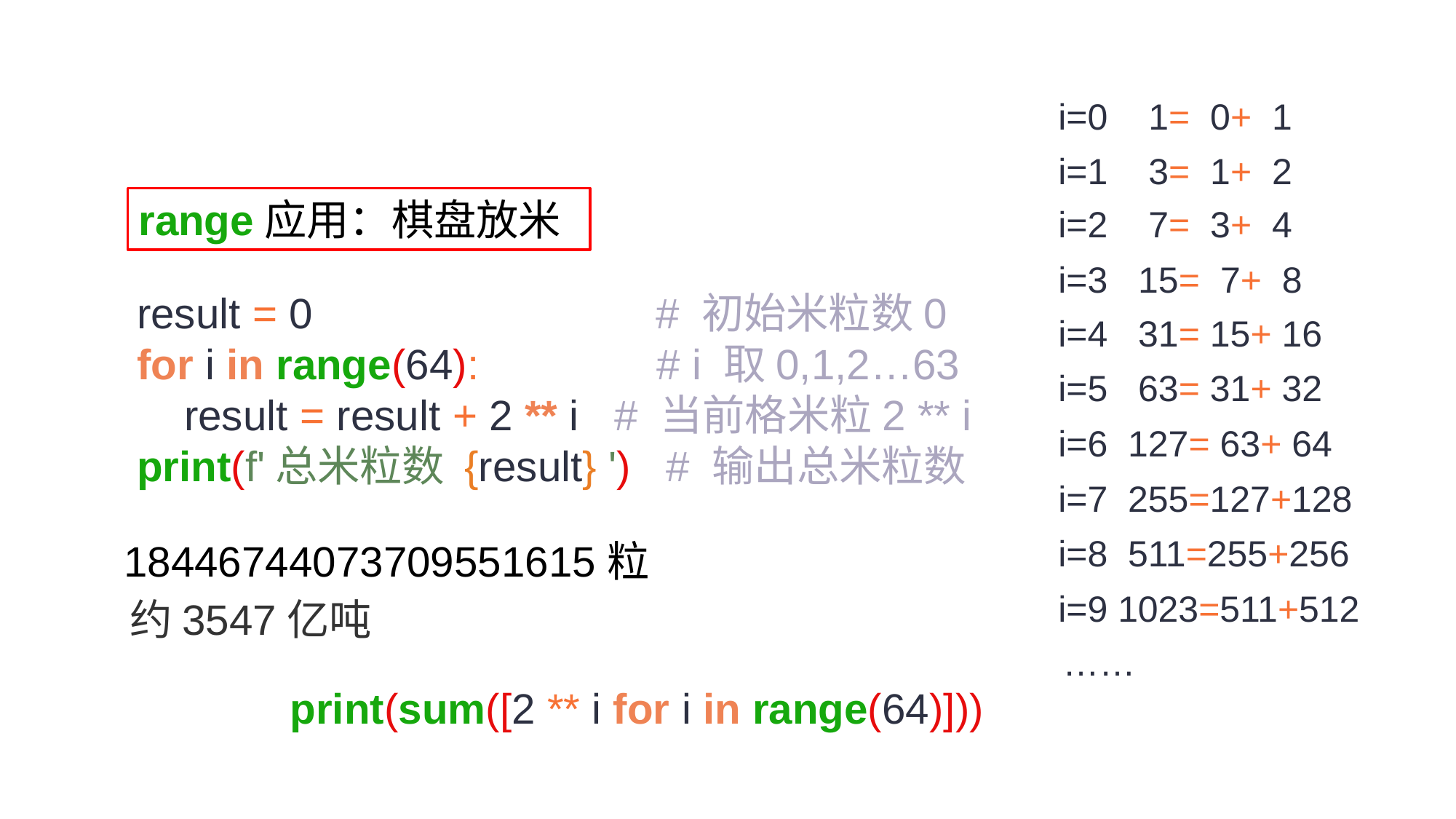

i=0    1=  0+  1
i=1    3=  1+  2
range应用：棋盘放米
i=2    7=  3+  4
i=3   15=  7+  8
result = 0                             # 初始米粒数0
for i in range(64):               # i 取0,1,2…63
    result = result + 2 ** i   # 当前格米粒2 ** i
print(f'总米粒数 {result} ')   # 输出总米粒数
i=4   31= 15+ 16
i=5   63= 31+ 32
i=6  127= 63+ 64
i=7  255=127+128
i=8  511=255+256
18446744073709551615粒
i=9 1023=511+512
约3547亿吨
……
print(sum([2 ** i for i in range(64)]))